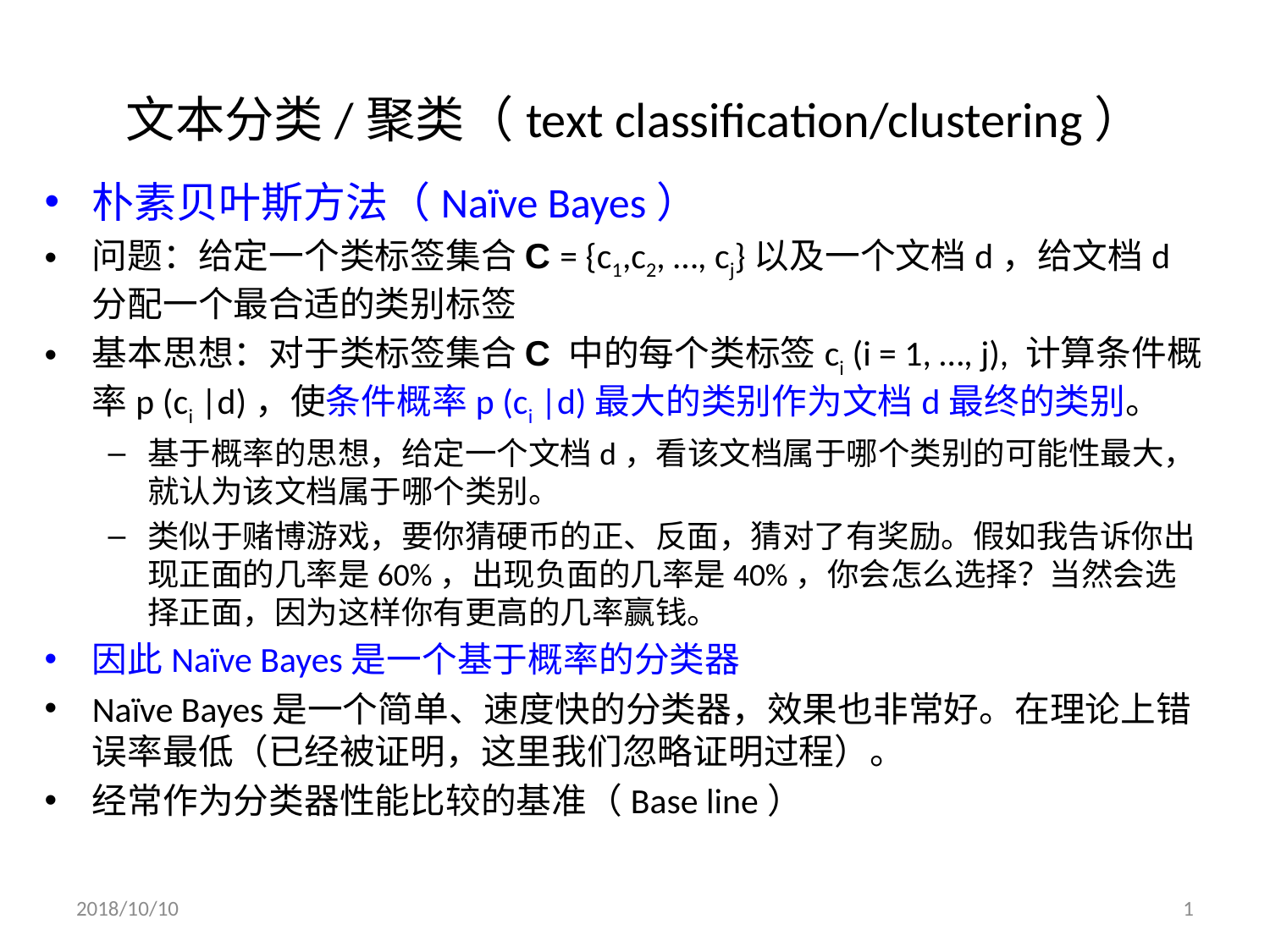

# 文本分类/聚类（text classification/clustering）
朴素贝叶斯方法（Naïve Bayes）
问题：给定一个类标签集合C = {c1,c2, …, cj}以及一个文档d，给文档d分配一个最合适的类别标签
基本思想：对于类标签集合C 中的每个类标签ci (i = 1, …, j), 计算条件概率p (ci |d)，使条件概率p (ci |d)最大的类别作为文档d最终的类别。
基于概率的思想，给定一个文档d，看该文档属于哪个类别的可能性最大，就认为该文档属于哪个类别。
类似于赌博游戏，要你猜硬币的正、反面，猜对了有奖励。假如我告诉你出现正面的几率是60%，出现负面的几率是40%，你会怎么选择？当然会选择正面，因为这样你有更高的几率赢钱。
因此Naïve Bayes是一个基于概率的分类器
Naïve Bayes是一个简单、速度快的分类器，效果也非常好。在理论上错误率最低（已经被证明，这里我们忽略证明过程）。
经常作为分类器性能比较的基准（Base line）

2018/10/10
1